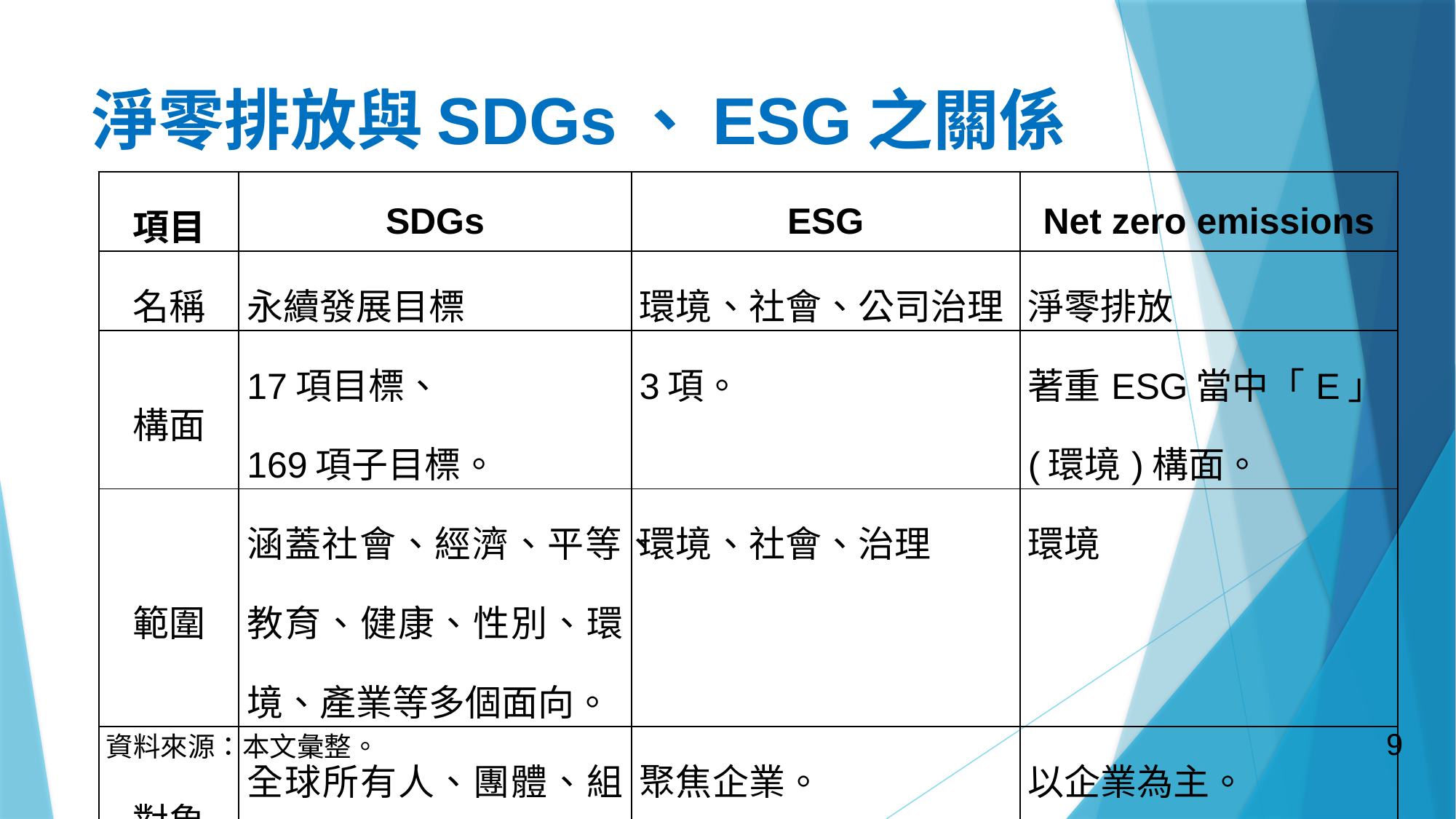

# 淨零排放與SDGs、ESG之關係
| 項目 | SDGs | ESG | Net zero emissions |
| --- | --- | --- | --- |
| 名稱 | 永續發展目標 | 環境、社會、公司治理 | 淨零排放 |
| 構面 | 17項目標、 169項子目標。 | 3項。 | 著重ESG當中「E」 (環境)構面。 |
| 範圍 | 涵蓋社會、經濟、平等、教育、健康、性別、環境、產業等多個面向。 | 環境、社會、治理 | 環境 |
| 對象 | 全球所有人、團體、組織、機構等。 | 聚焦企業。 | 以企業為主。 |
9
資料來源：本文彙整。